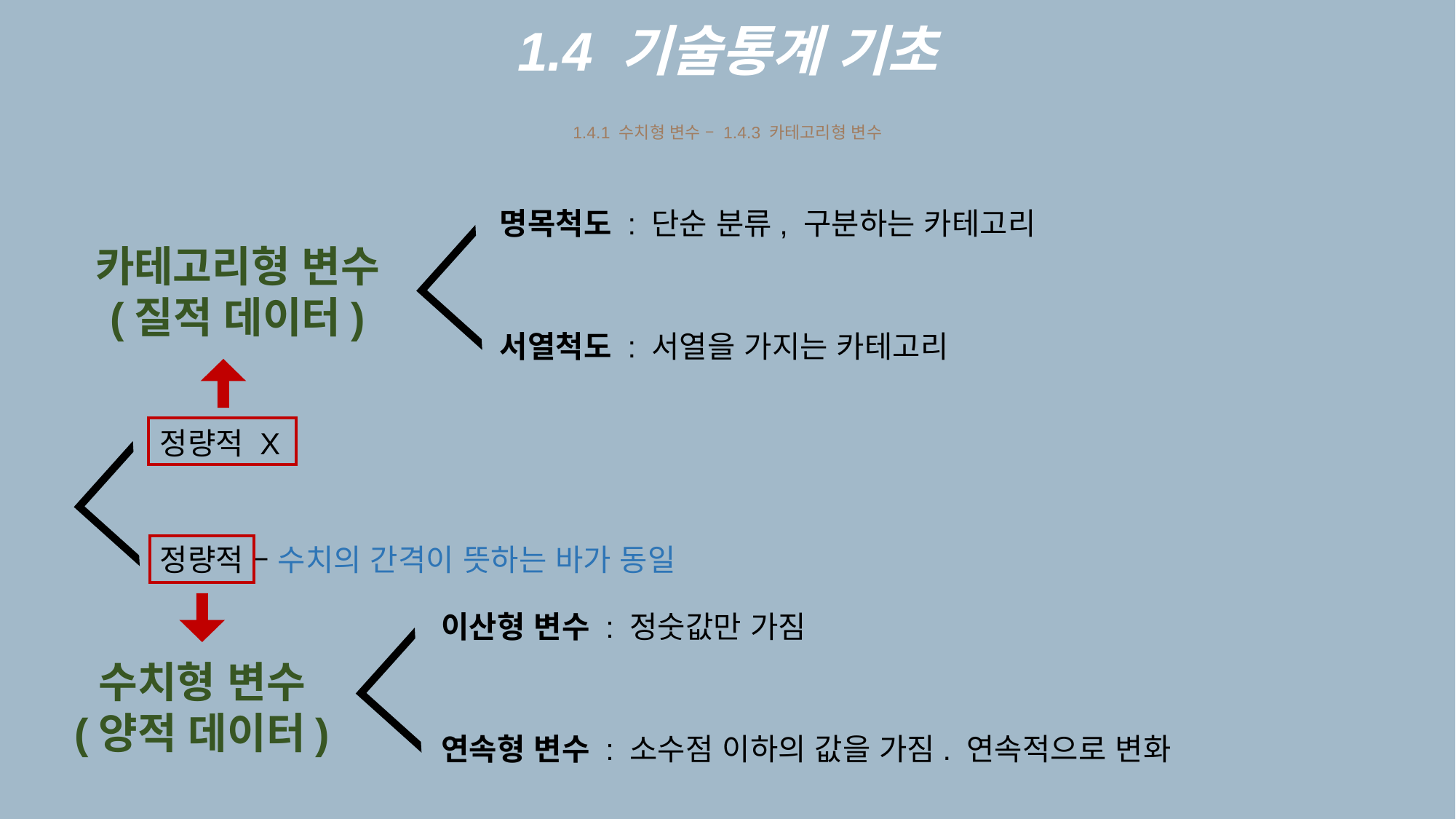

1.4 기술통계 기초
1.4.1 수치형 변수 – 1.4.3 카테고리형 변수
명목척도 : 단순 분류, 구분하는 카테고리
카테고리형 변수
(질적 데이터)

서열척도 : 서열을 가지는 카테고리

정량적 X

정량적 – 수치의 간격이 뜻하는 바가 동일

이산형 변수 : 정숫값만 가짐

수치형 변수
(양적 데이터)
연속형 변수 : 소수점 이하의 값을 가짐. 연속적으로 변화